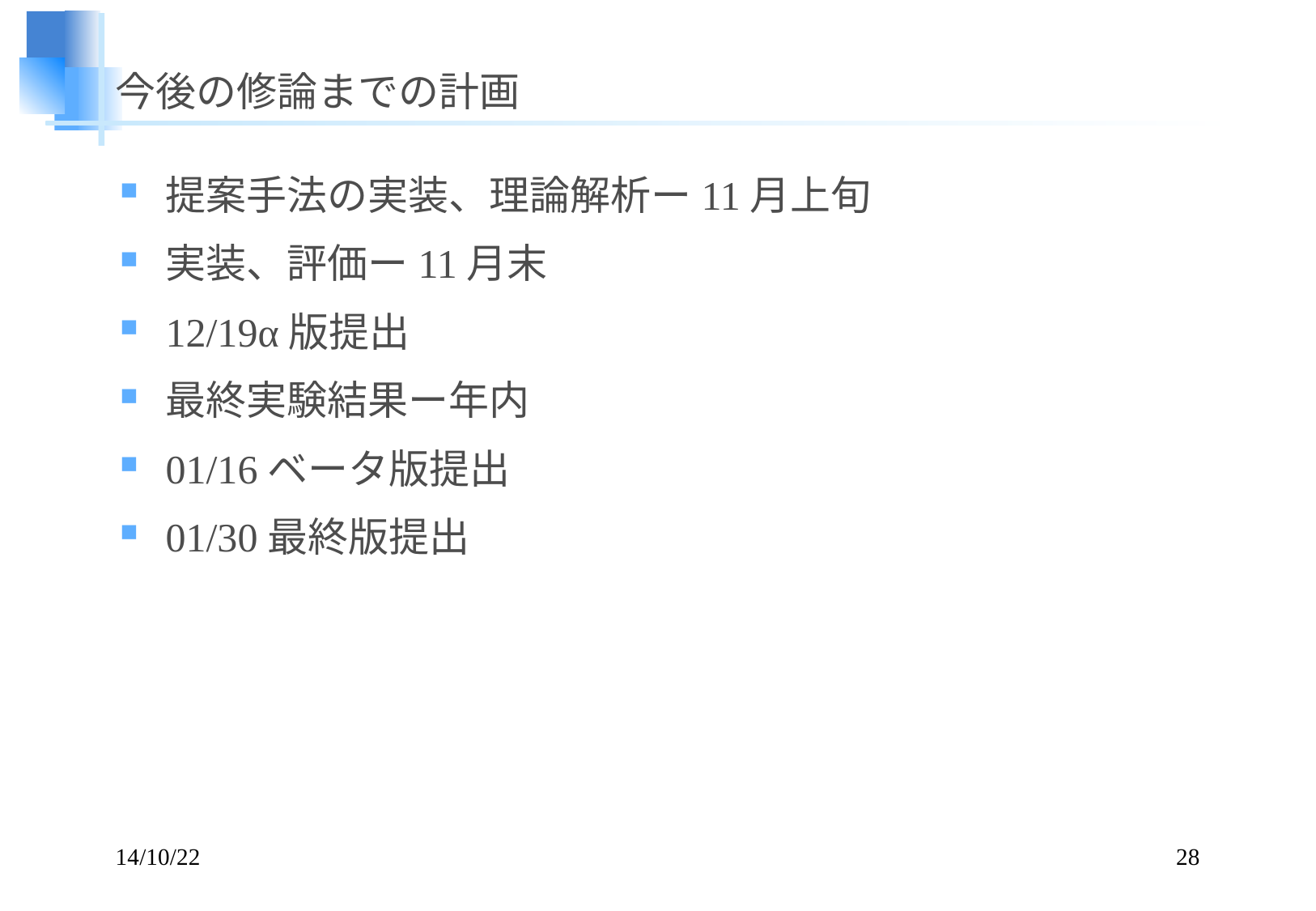

# 今後の修論までの計画
提案手法の実装、理論解析ー11月上旬
実装、評価ー11月末
12/19α版提出
最終実験結果ー年内
01/16ベータ版提出
01/30最終版提出

14/10/22
28